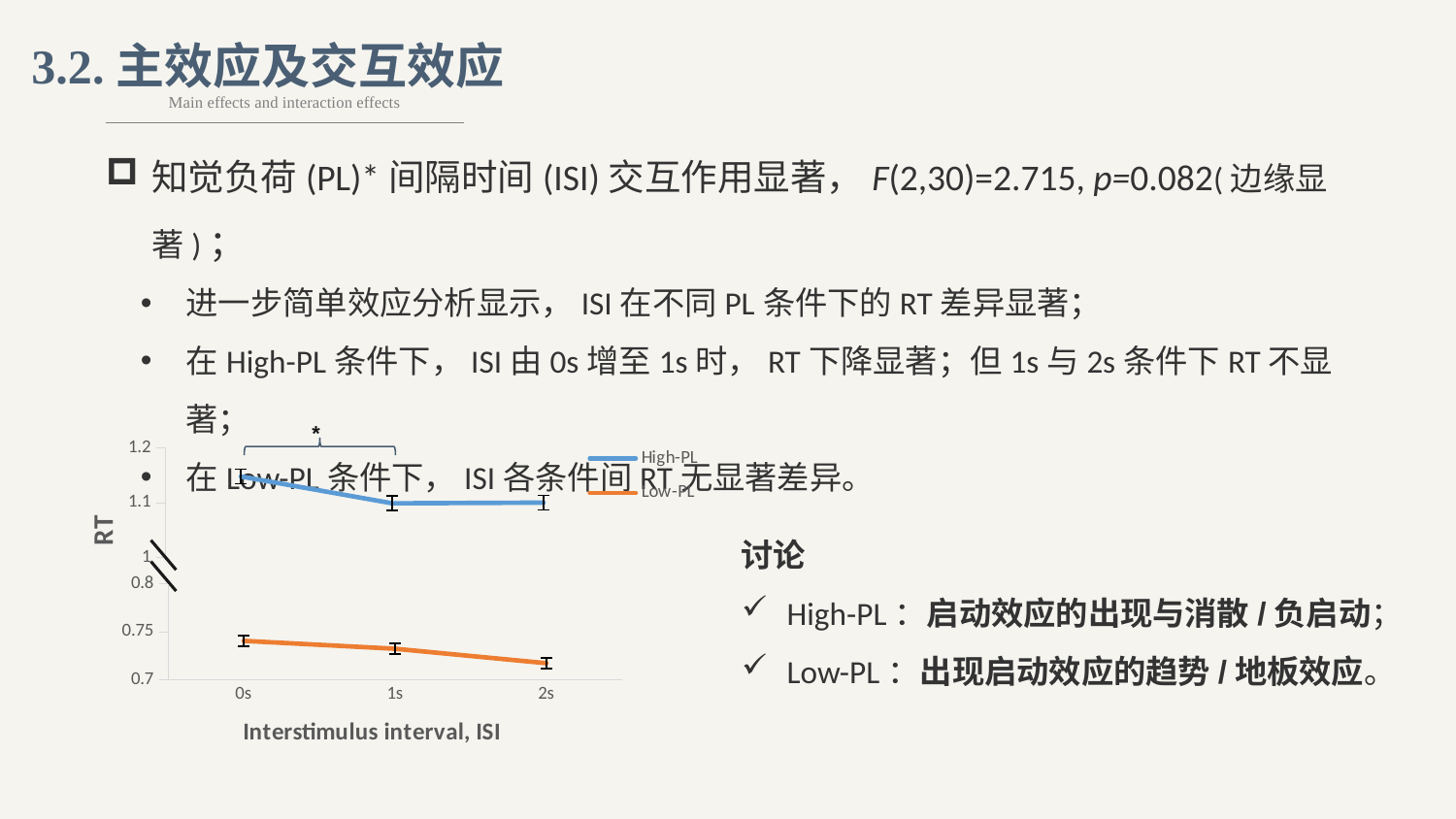

3.2.主效应及交互效应
Main effects and interaction effects
知觉负荷(PL)*间隔时间(ISI)交互作用显著，F(2,30)=2.715, p=0.082(边缘显著)；
进一步简单效应分析显示，ISI在不同PL条件下的RT差异显著；
在High-PL条件下，ISI由0s增至1s时，RT下降显著；但1s与2s条件下RT不显著；
在Low-PL条件下，ISI各条件间RT无显著差异。

### Chart

| Category | High-PL | Low-PL |
|---|---|---|
| 0s | 1.14768007206974 | 0.740532875897265 |
| 1s | 1.09900011598418 | 0.732310575313207 |
| 2s | 1.10024335473447 | 0.717266283857279 |

### Chart

| Category | High-PL | Low-PL |
|---|---|---|
| 0s | 1.14768007206974 | 0.740532875897265 |
| 1s | 1.09900011598418 | 0.732310575313207 |
| 2s | 1.10024335473447 | 0.717266283857279 |
*
讨论
High-PL：启动效应的出现与消散/负启动；
Low-PL：出现启动效应的趋势/地板效应。